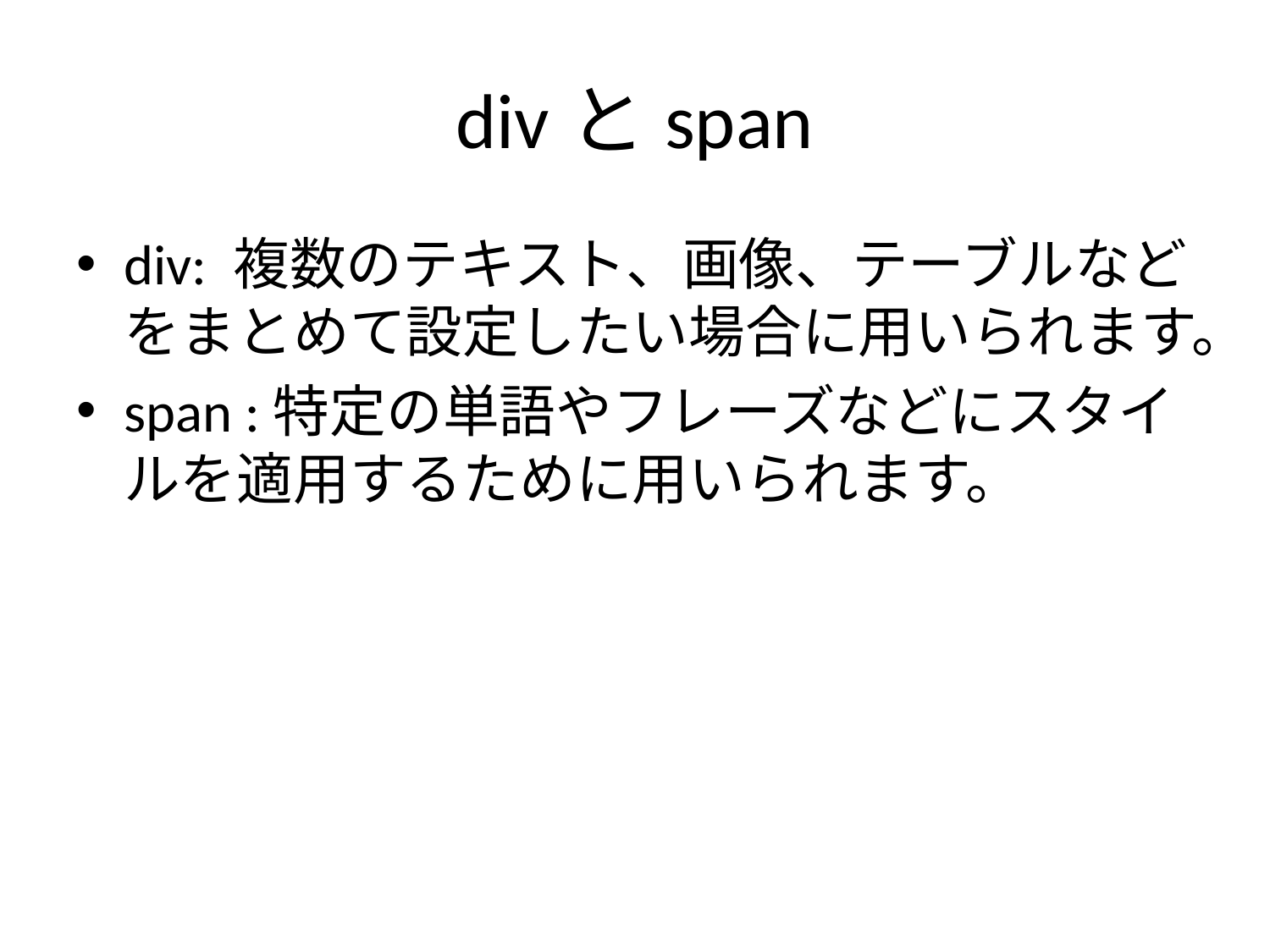

# divとspan
div: 複数のテキスト、画像、テーブルなどをまとめて設定したい場合に用いられます。
span :特定の単語やフレーズなどにスタイルを適用するために用いられます。